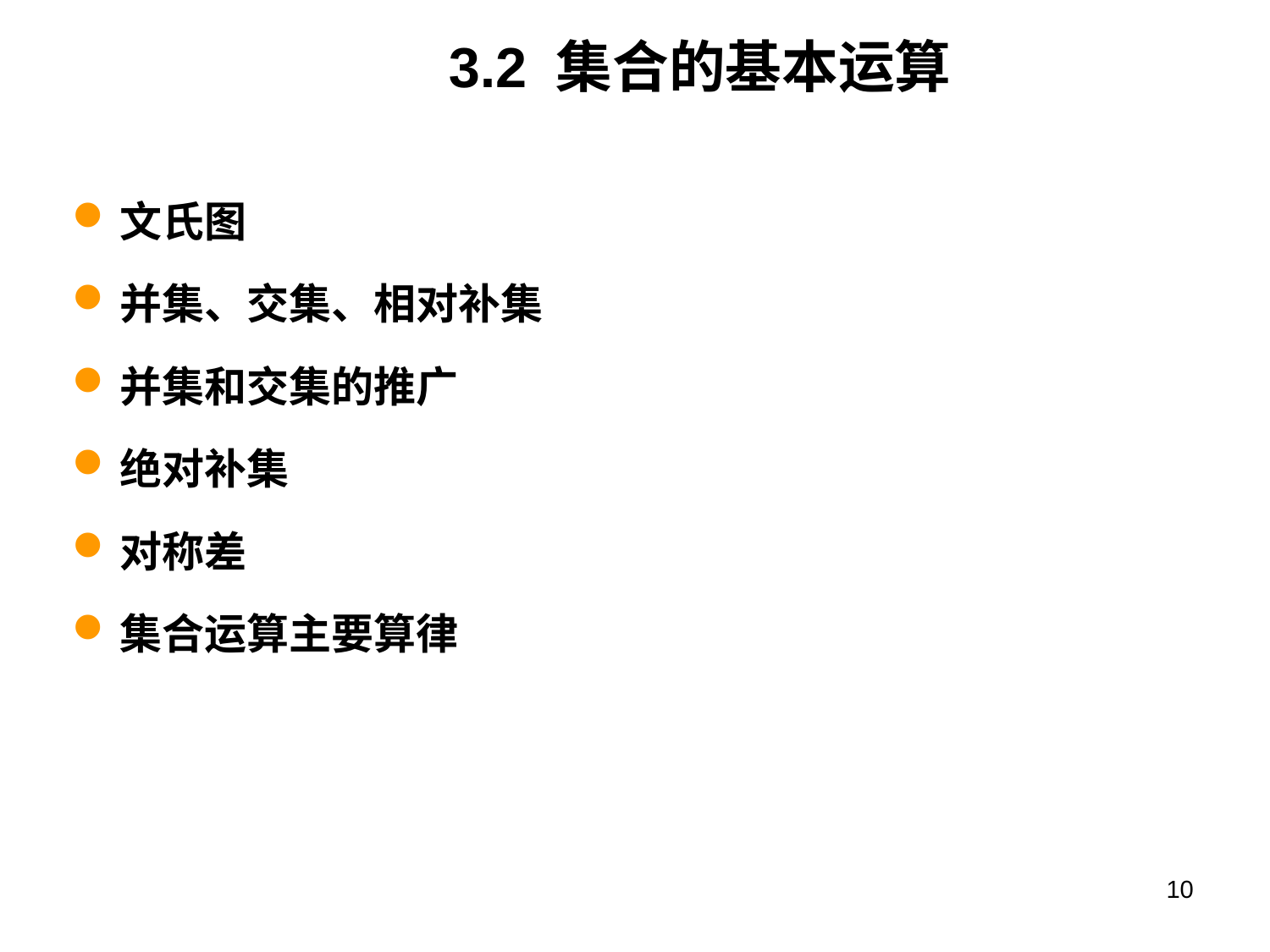

# 3.2 集合的基本运算
文氏图
并集、交集、相对补集
并集和交集的推广
绝对补集
对称差
集合运算主要算律
10